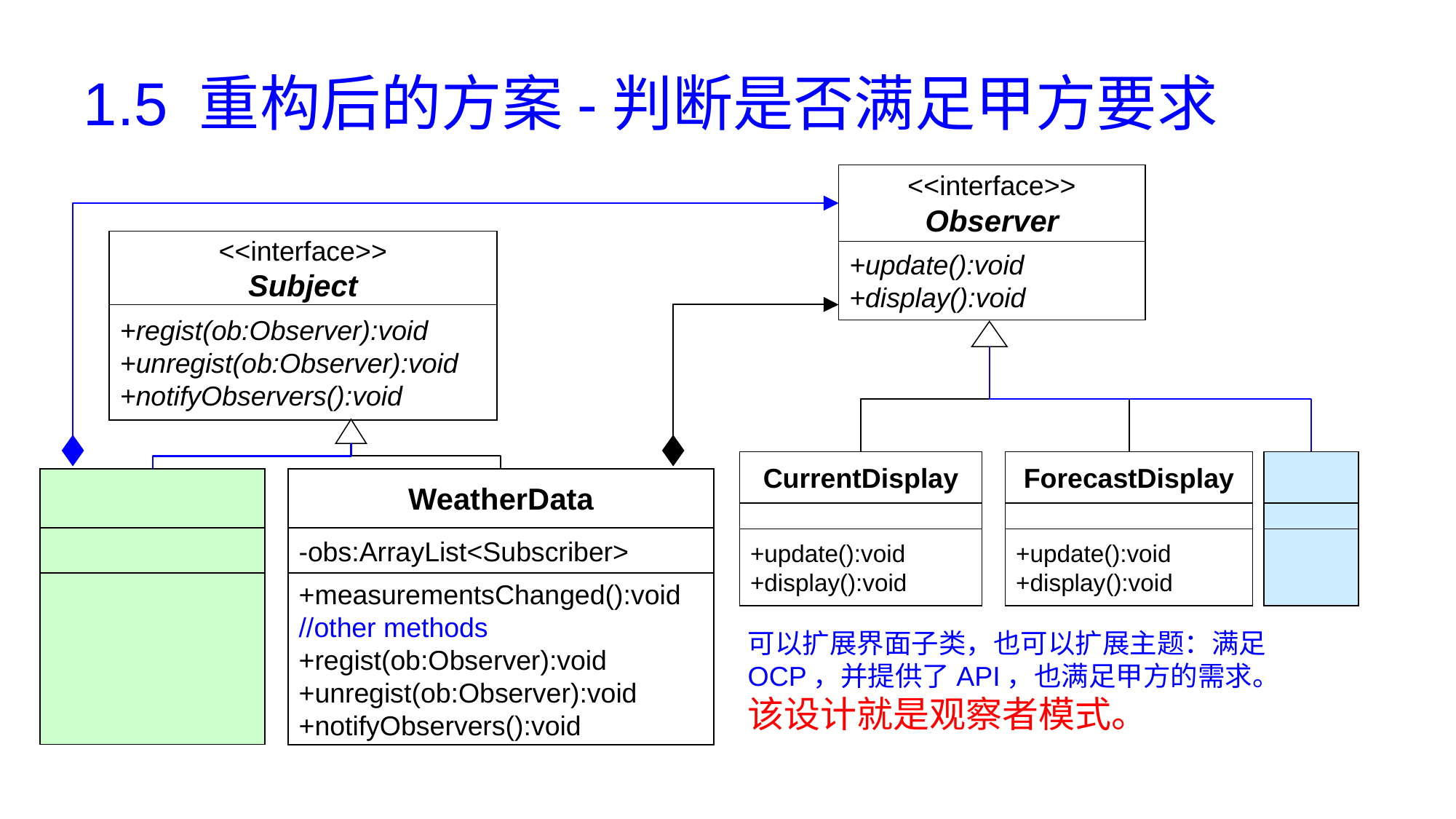

# 1.5 重构后的方案-判断是否满足甲方要求
<<interface>>
Observer
+update():void
+display():void
<<interface>>
Subject
+regist(ob:Observer):void
+unregist(ob:Observer):void
+notifyObservers():void

CurrentDisplay

+update():void
+display():void
ForecastDisplay

+update():void
+display():void

WeatherData
+measurementsChanged():void
//other methods
+regist(ob:Observer):void
+unregist(ob:Observer):void
+notifyObservers():void
-obs:ArrayList<Subscriber>
可以扩展界面子类，也可以扩展主题：满足OCP，并提供了API，也满足甲方的需求。
该设计就是观察者模式。
16